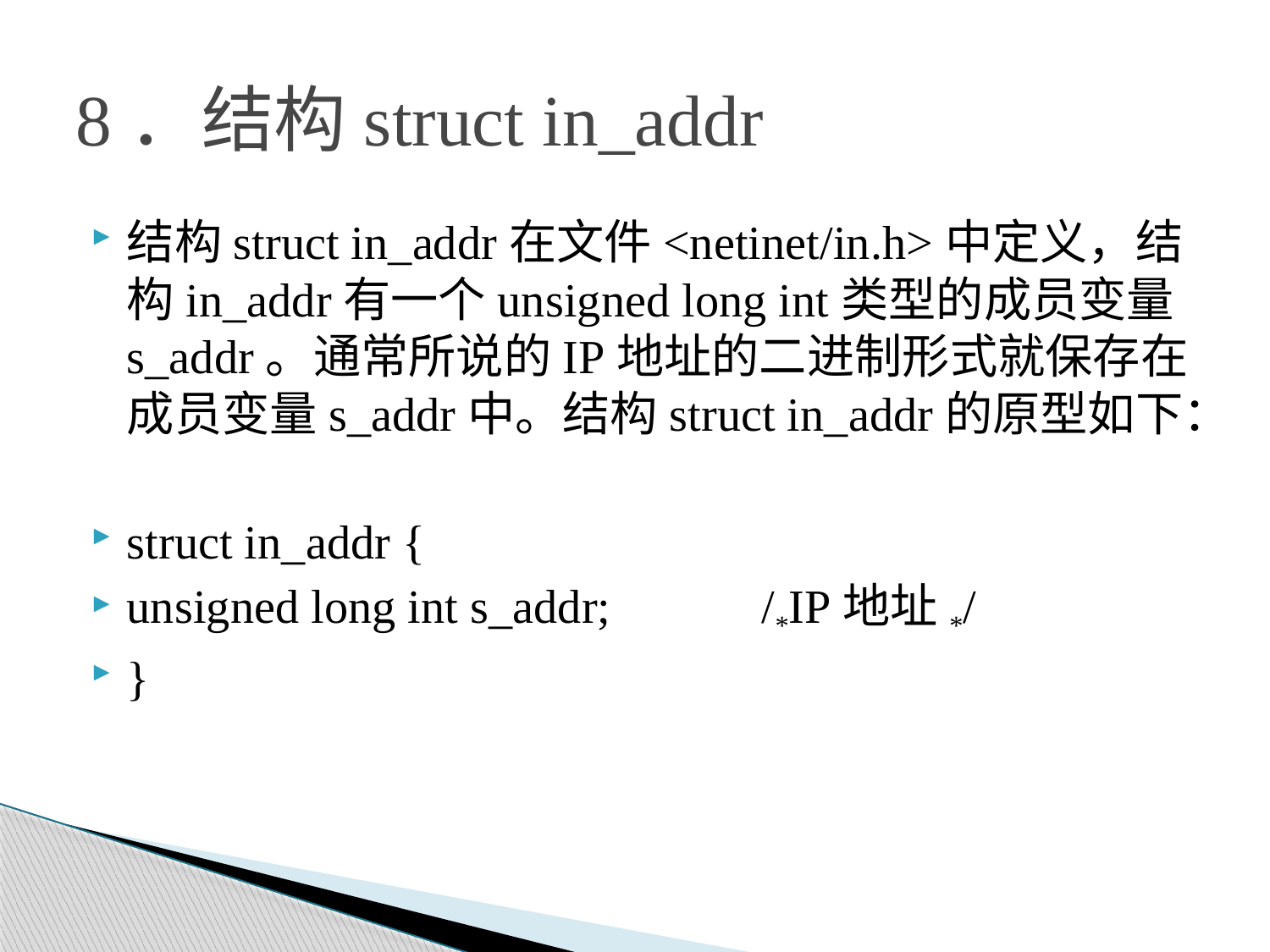

# 8．结构struct in_addr
结构struct in_addr在文件<netinet/in.h>中定义，结构in_addr有一个unsigned long int类型的成员变量s_addr。通常所说的IP地址的二进制形式就保存在成员变量s_addr中。结构struct in_addr的原型如下：

struct in_addr {
unsigned long int s_addr;		/*IP地址*/
}